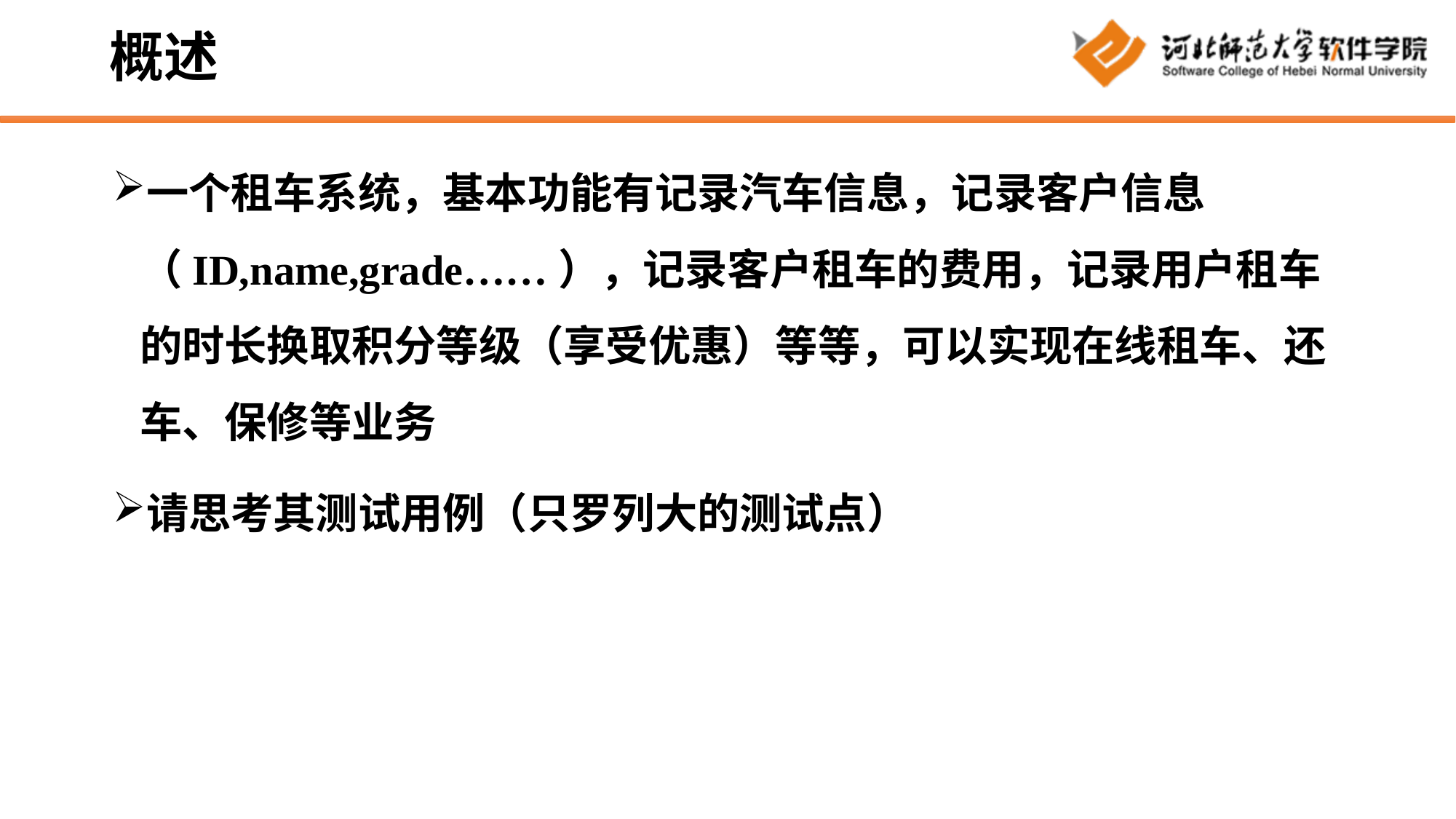

# 概述
一个租车系统，基本功能有记录汽车信息，记录客户信息（ID,name,grade……），记录客户租车的费用，记录用户租车的时长换取积分等级（享受优惠）等等，可以实现在线租车、还车、保修等业务
请思考其测试用例（只罗列大的测试点）